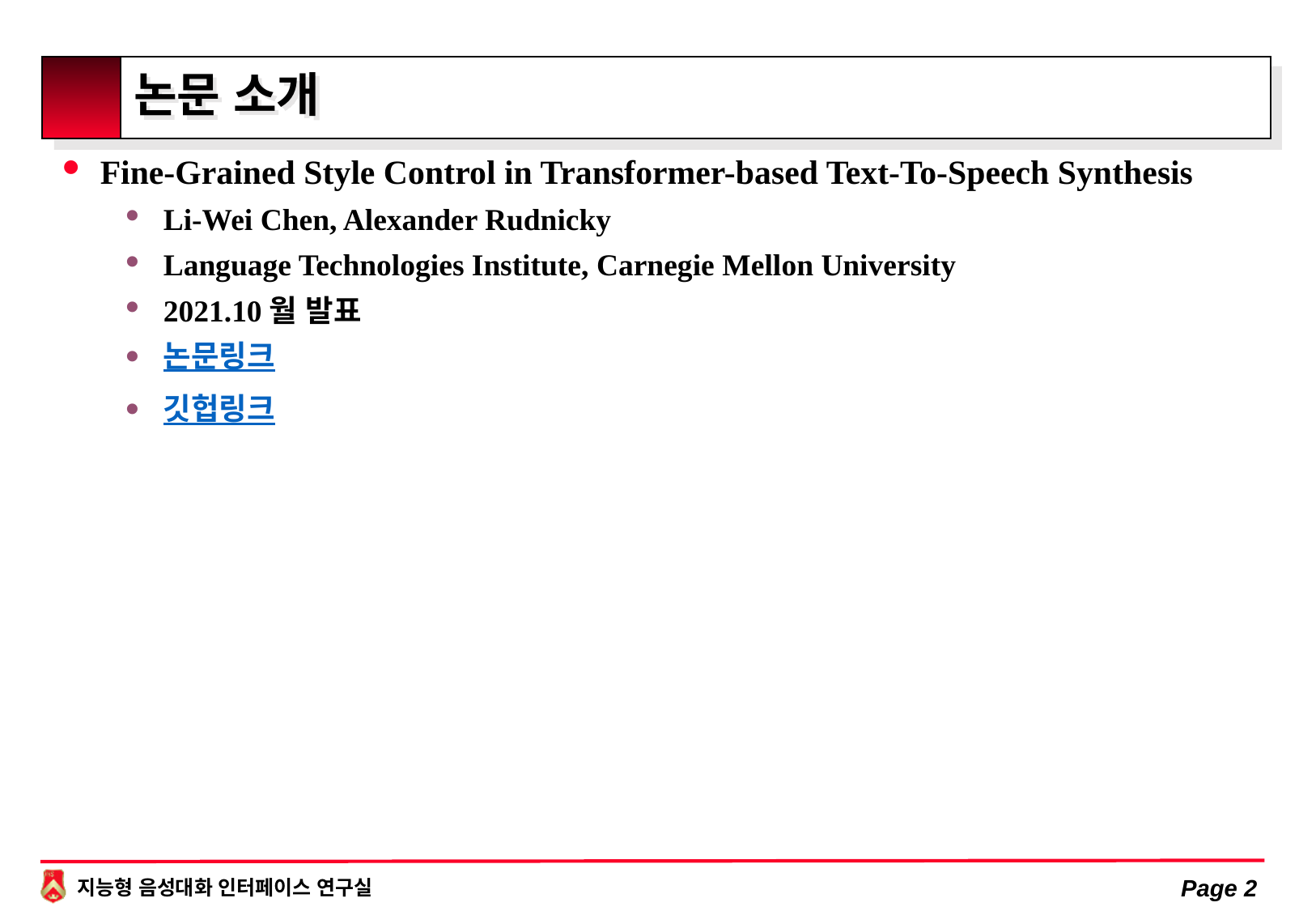

# 논문 소개
Fine-Grained Style Control in Transformer-based Text-To-Speech Synthesis
Li-Wei Chen, Alexander Rudnicky
Language Technologies Institute, Carnegie Mellon University
2021.10월 발표
논문링크
깃헙링크

Page 2